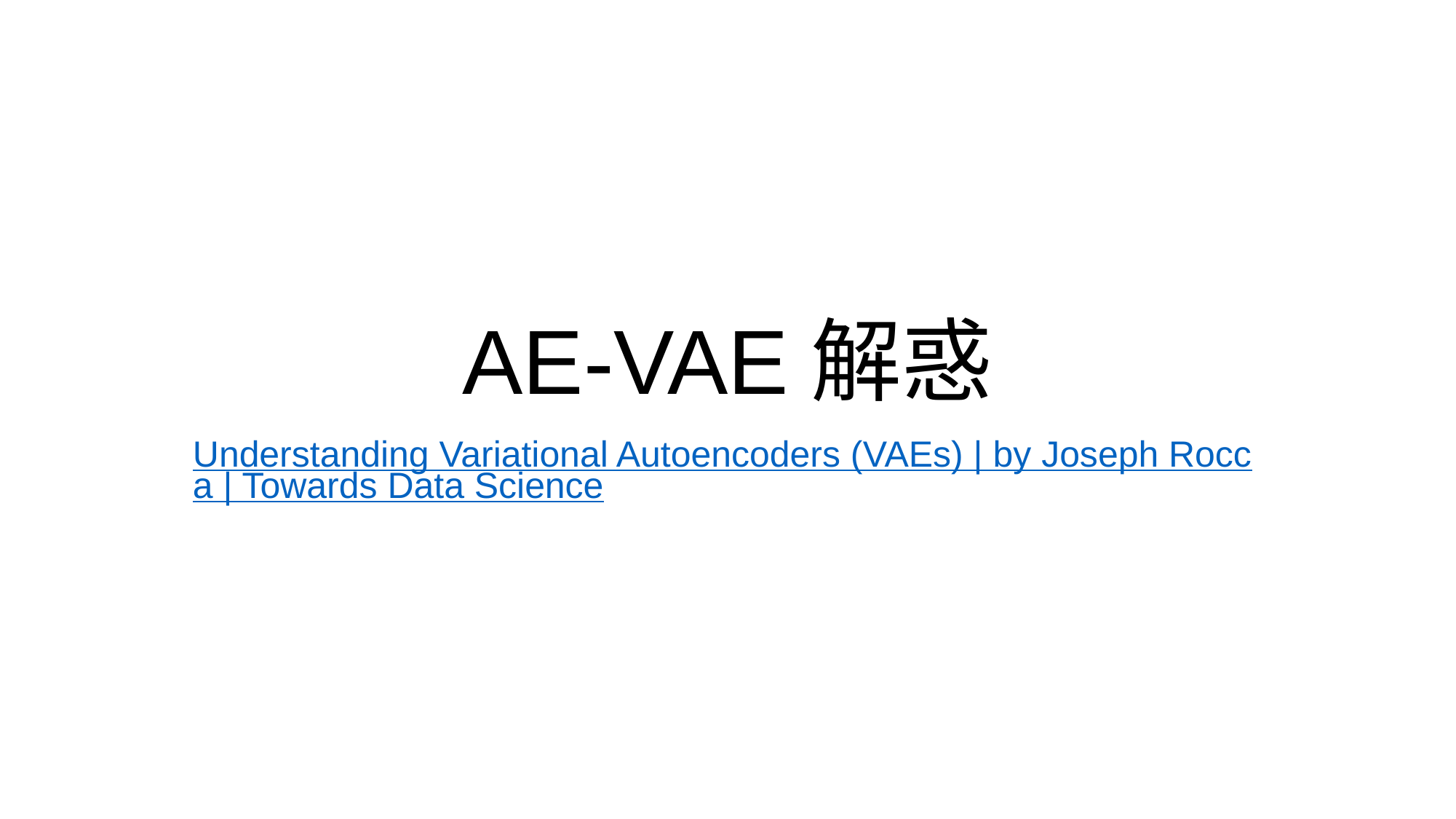

# AE-VAE解惑
Understanding Variational Autoencoders (VAEs) | by Joseph Rocca | Towards Data Science